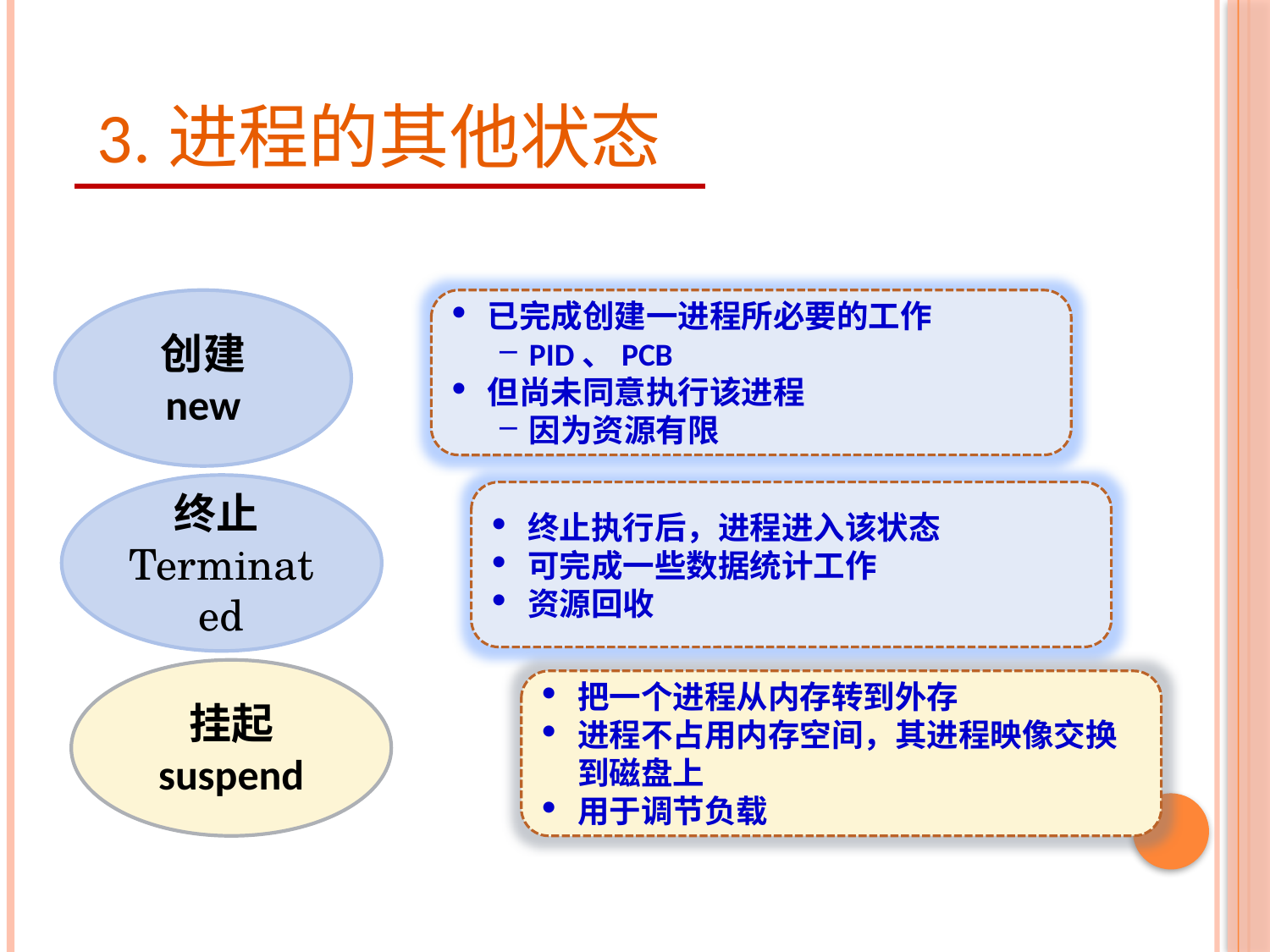

# 3.进程的其他状态
创建
new
已完成创建一进程所必要的工作
PID、PCB
但尚未同意执行该进程
因为资源有限
终止Terminated
终止执行后，进程进入该状态
可完成一些数据统计工作
资源回收
挂起
suspend
把一个进程从内存转到外存
进程不占用内存空间，其进程映像交换到磁盘上
用于调节负载